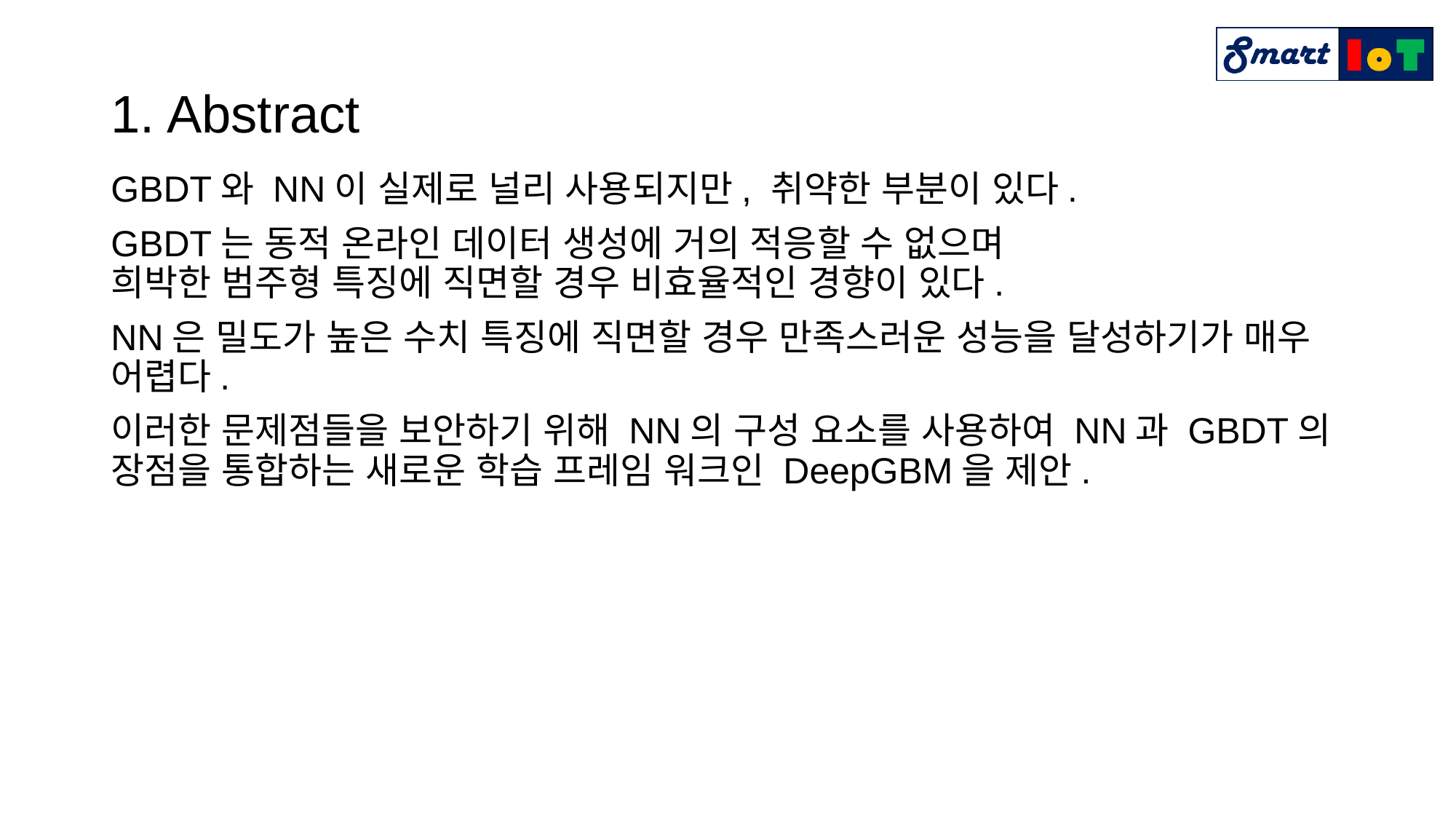

# 1. Abstract
GBDT와 NN이 실제로 널리 사용되지만, 취약한 부분이 있다.
GBDT는 동적 온라인 데이터 생성에 거의 적응할 수 없으며
희박한 범주형 특징에 직면할 경우 비효율적인 경향이 있다.
NN은 밀도가 높은 수치 특징에 직면할 경우 만족스러운 성능을 달성하기가 매우 어렵다.
이러한 문제점들을 보안하기 위해 NN의 구성 요소를 사용하여 NN과 GBDT의 장점을 통합하는 새로운 학습 프레임 워크인 DeepGBM을 제안.